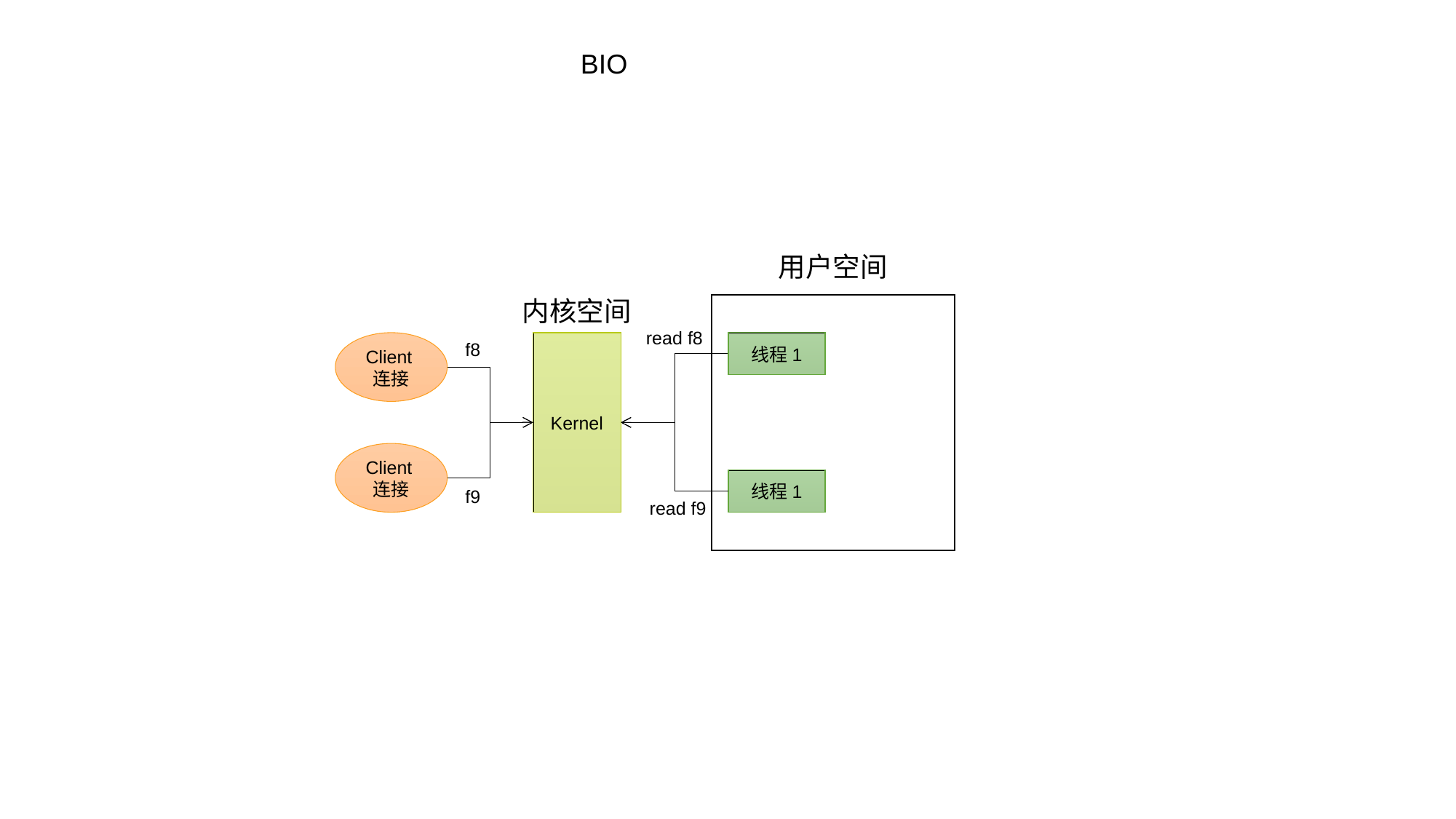

BIO
用户空间
内核空间

read f8
线程1
Client连接
f8
Kernel
Client连接
线程1
f9
read f9